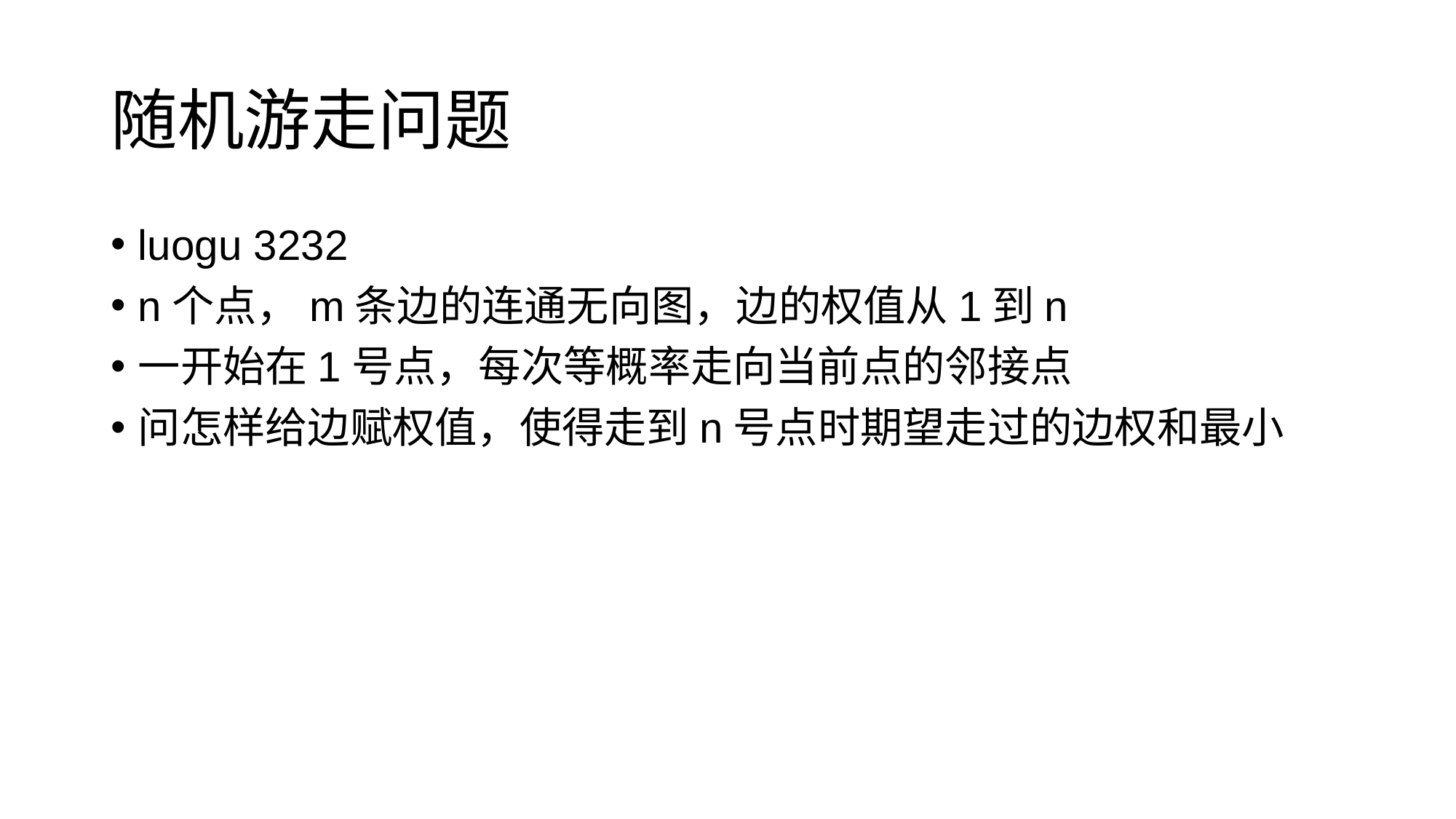

# 随机游走问题
luogu 3232
n个点，m条边的连通无向图，边的权值从1到n
一开始在1号点，每次等概率走向当前点的邻接点
问怎样给边赋权值，使得走到n号点时期望走过的边权和最小